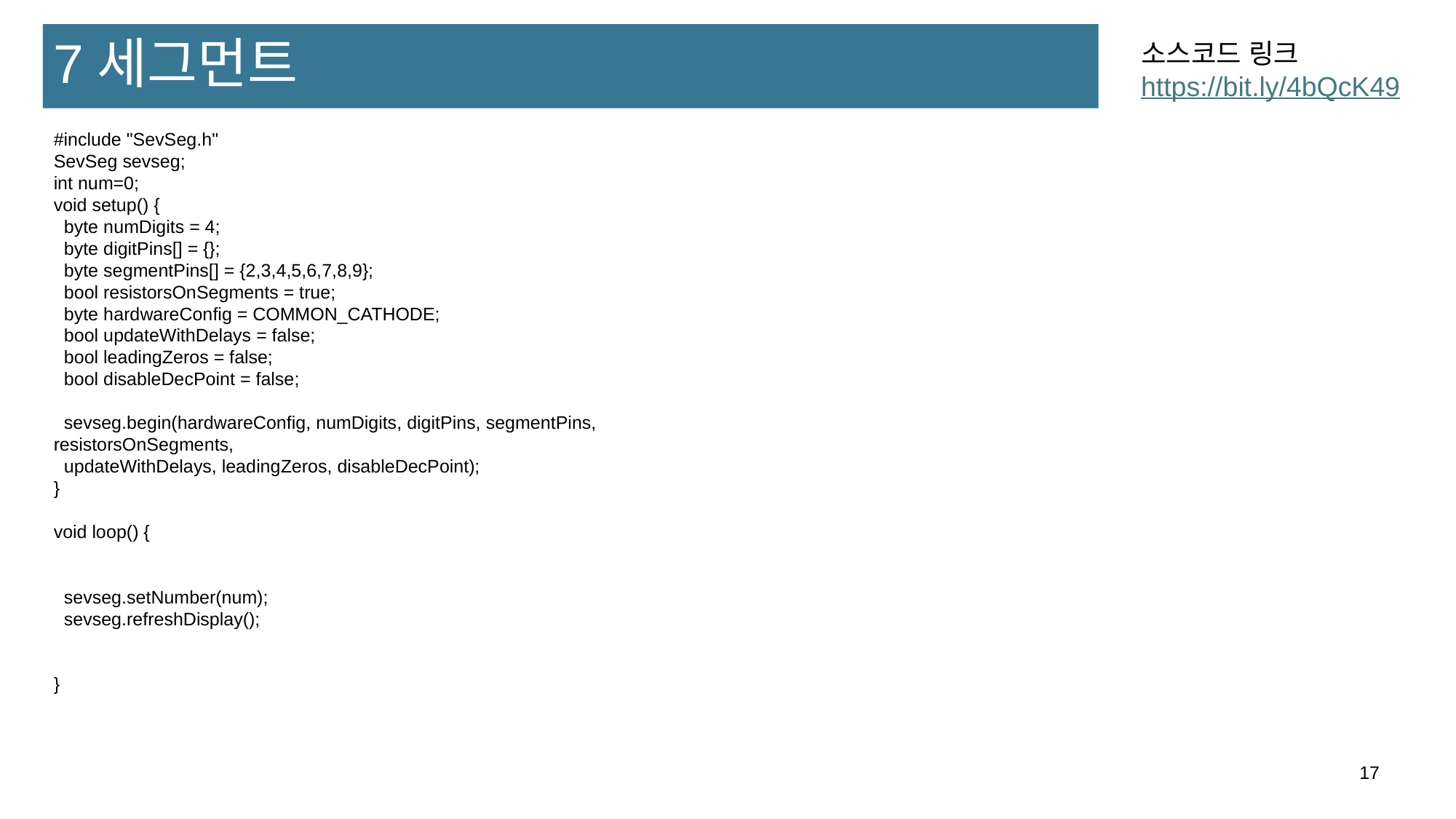

7세그먼트
소스코드 링크
https://bit.ly/4bQcK49
#include "SevSeg.h"
SevSeg sevseg;
int num=0;
void setup() {
  byte numDigits = 4;
  byte digitPins[] = {};
  byte segmentPins[] = {2,3,4,5,6,7,8,9};
  bool resistorsOnSegments = true;
  byte hardwareConfig = COMMON_CATHODE;
  bool updateWithDelays = false;
  bool leadingZeros = false;
  bool disableDecPoint = false;

  sevseg.begin(hardwareConfig, numDigits, digitPins, segmentPins, resistorsOnSegments,
  updateWithDelays, leadingZeros, disableDecPoint);
}

void loop() {

  sevseg.setNumber(num);
  sevseg.refreshDisplay();

}